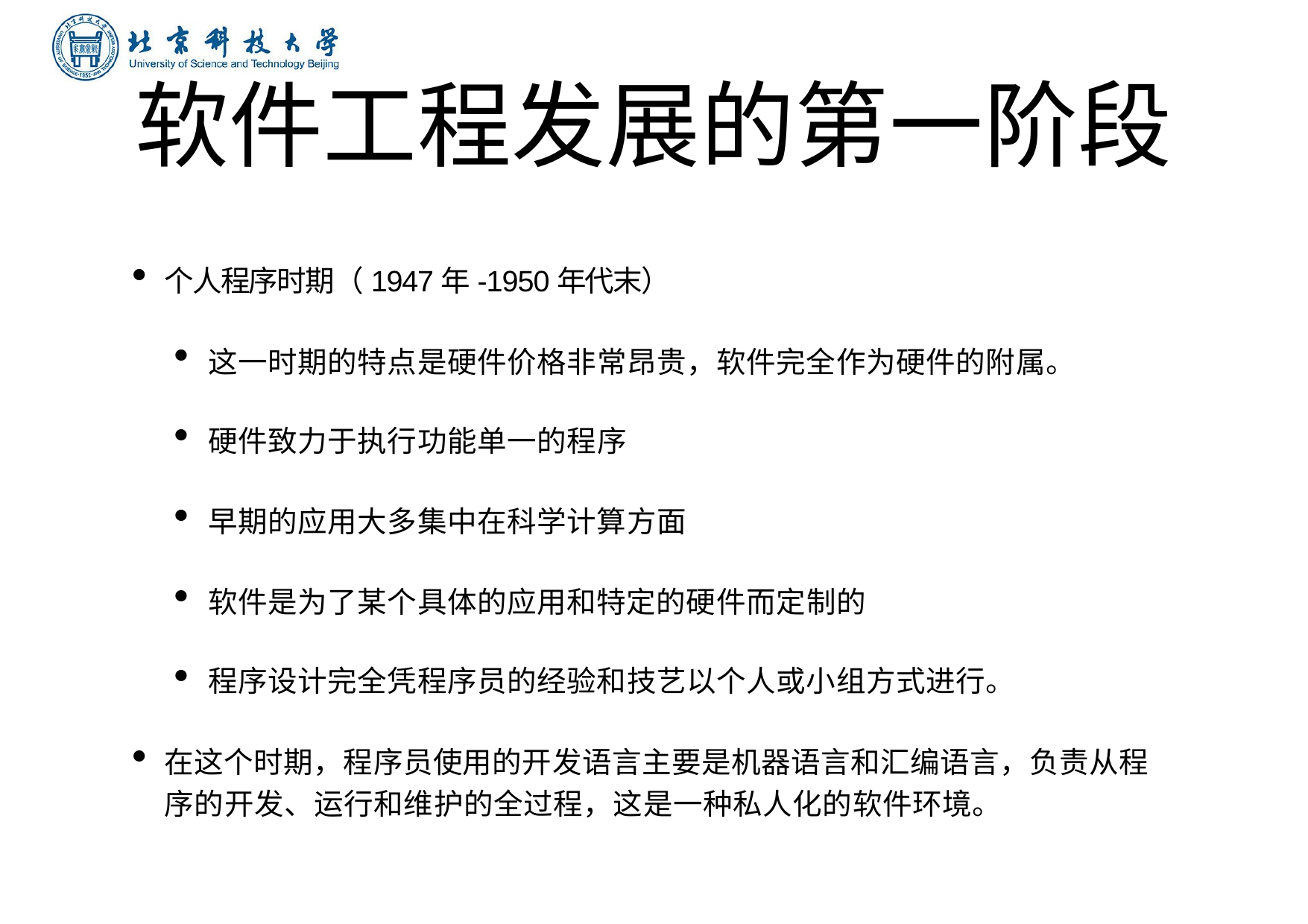

# 软件⼯程发展的第⼀阶段
个⼈程序时期（1947年-1950年代末）
这⼀时期的特点是硬件价格⾮常昂贵，软件完全作为硬件的附属。
硬件致⼒于执⾏功能单⼀的程序
早期的应⽤⼤多集中在科学计算⽅⾯
软件是为了某个具体的应⽤和特定的硬件⽽定制的
程序设计完全凭程序员的经验和技艺以个⼈或⼩组⽅式进⾏。
在这个时期，程序员使⽤的开发语⾔主要是机器语⾔和汇编语⾔，负责从程 序的开发、运⾏和维护的全过程，这是⼀种私⼈化的软件环境。